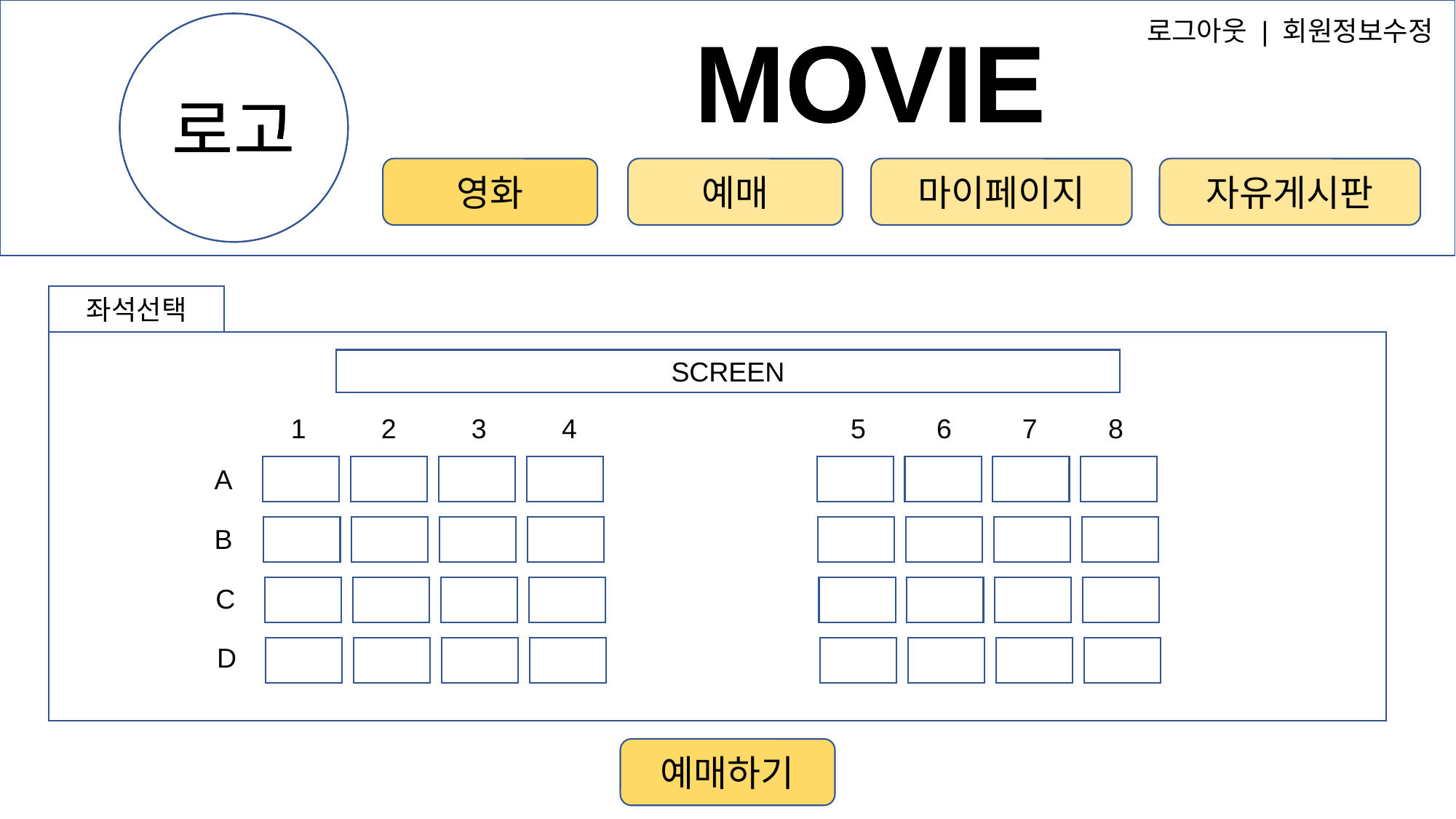

MOVIE
로고
MOVIE
로그아웃 | 회원정보수정
로고
자유게시판
영화
예매
마이페이지
좌석선택

SCREEN
1
2
3
4
5
6
7
8

A
B

C

D

예매하기